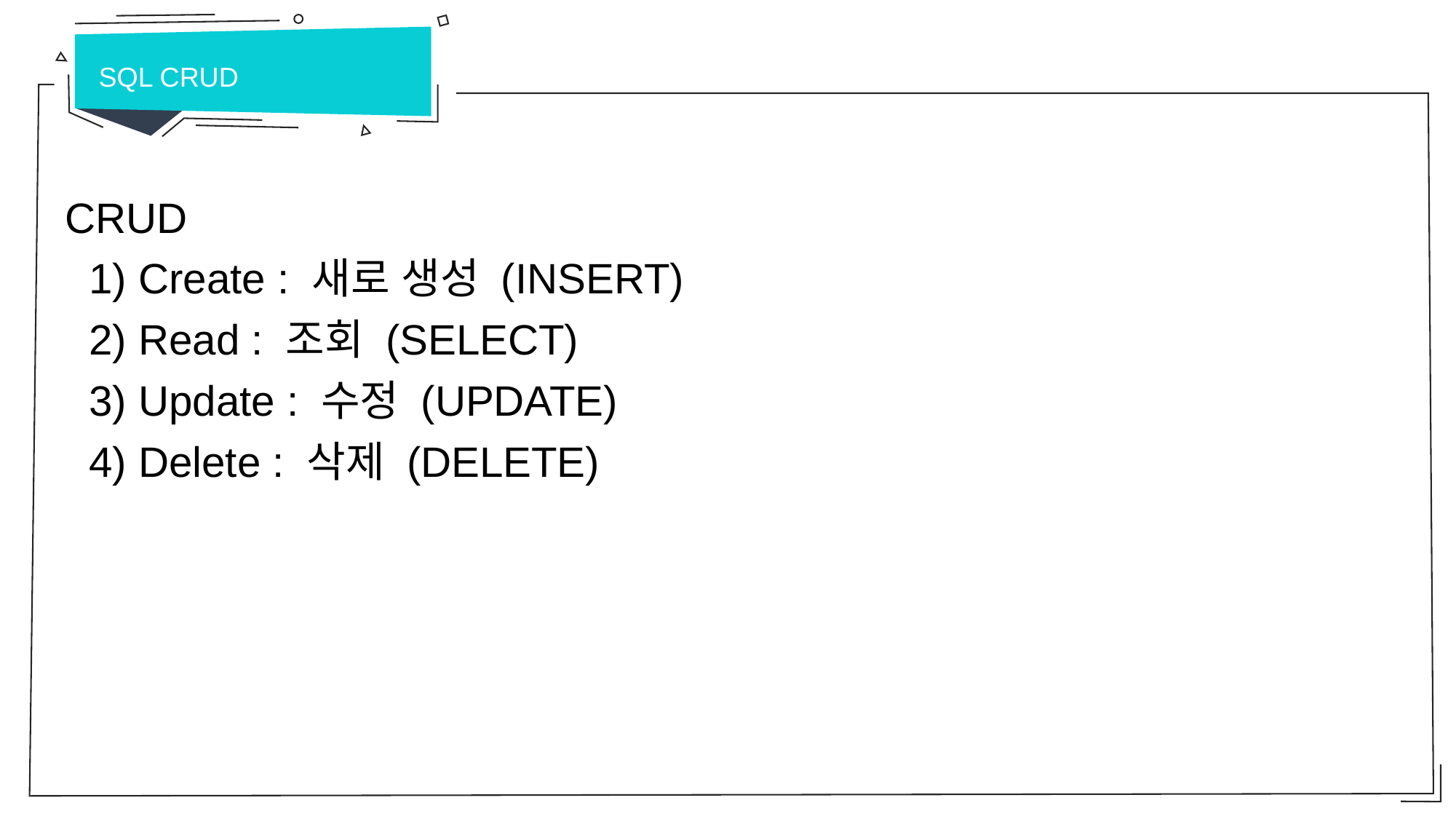

SQL CRUD
CRUD
  1) Create : 새로 생성 (INSERT)
  2) Read : 조회 (SELECT)
  3) Update : 수정 (UPDATE)
  4) Delete : 삭제 (DELETE)